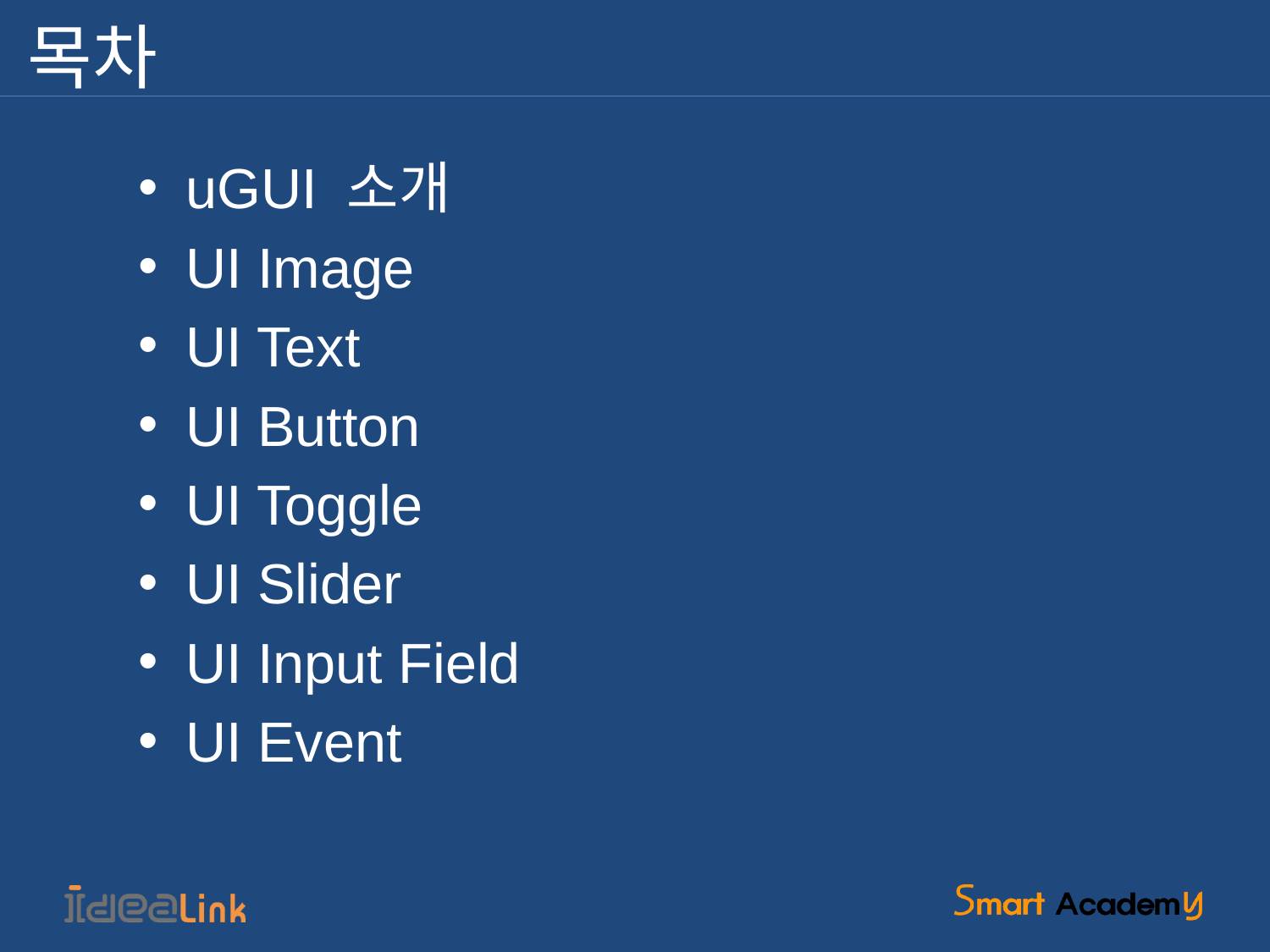

# 목차
uGUI 소개
UI Image
UI Text
UI Button
UI Toggle
UI Slider
UI Input Field
UI Event